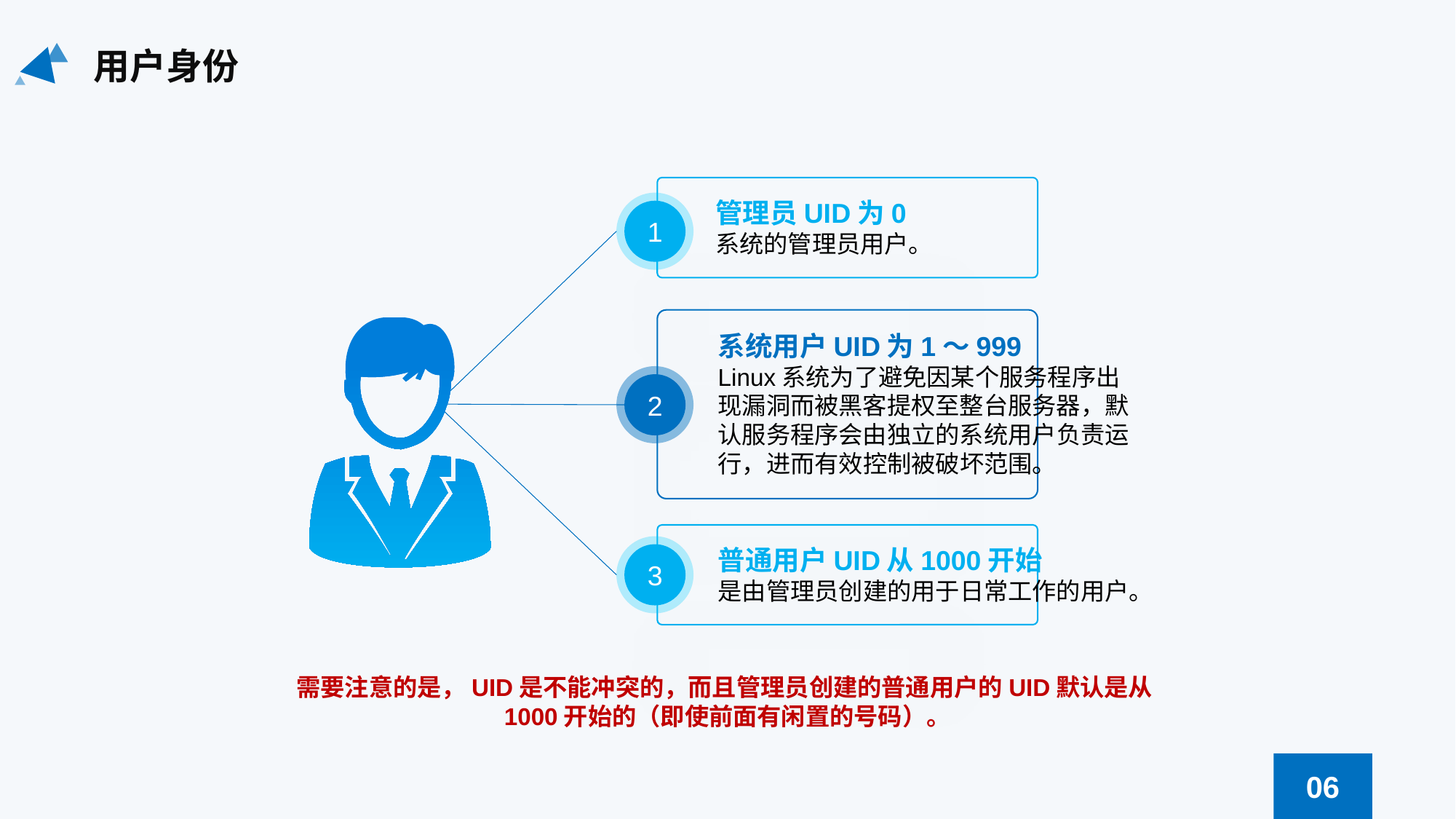

用户身份

管理员UID为0
系统的管理员用户。

1

系统用户UID为1～999
Linux系统为了避免因某个服务程序出现漏洞而被黑客提权至整台服务器，默认服务程序会由独立的系统用户负责运行，进而有效控制被破坏范围。

2

普通用户UID从1000开始
是由管理员创建的用于日常工作的用户。
3
需要注意的是，UID是不能冲突的，而且管理员创建的普通用户的UID默认是从1000开始的（即使前面有闲置的号码）。

06